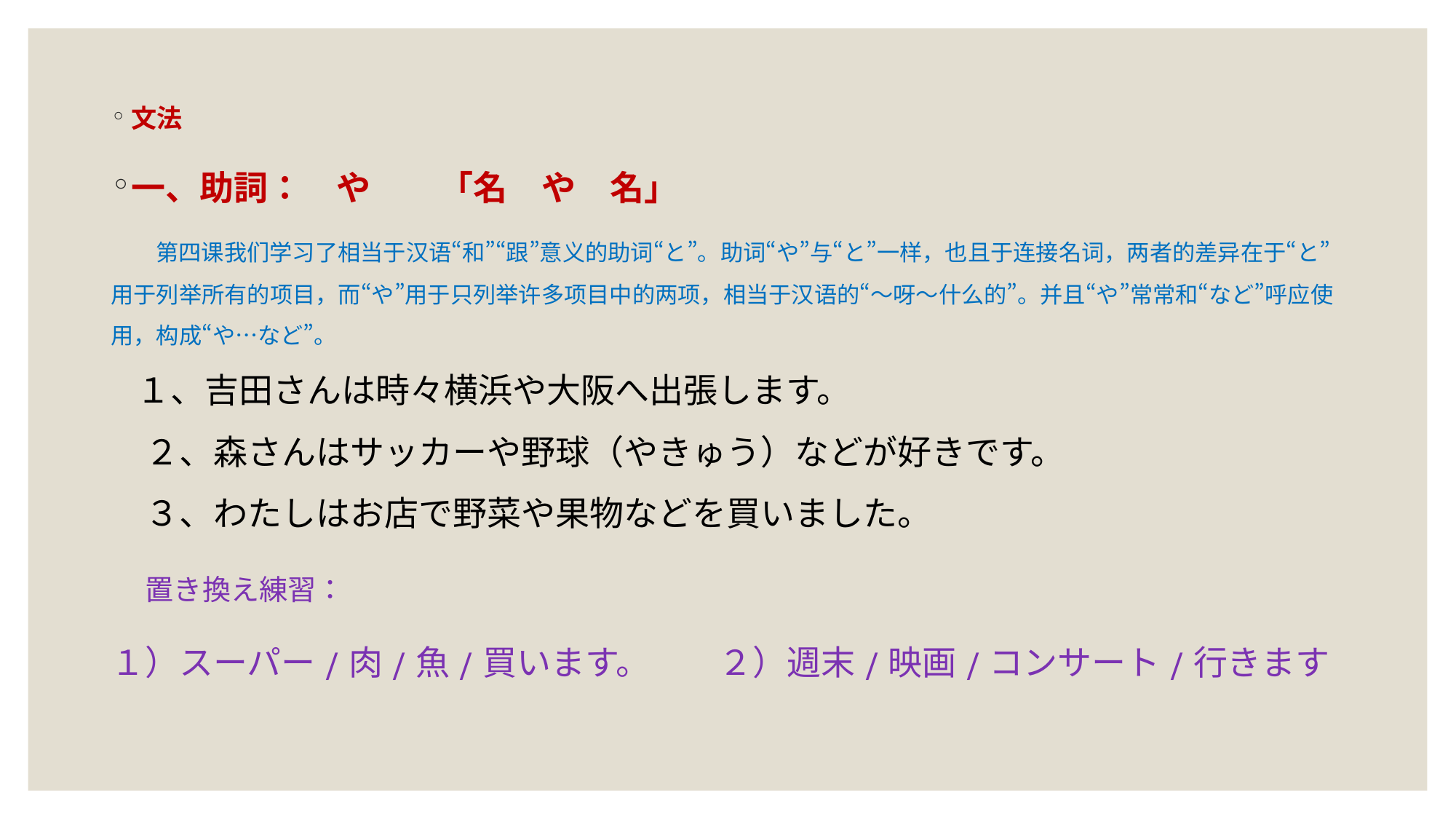

文法
一、助詞：　や　　「名　や　名」
       第四课我们学习了相当于汉语“和”“跟”意义的助词“と”。助词“や”与“と”一样，也且于连接名词，两者的差异在于“と”用于列举所有的项目，而“や”用于只列举许多项目中的两项，相当于汉语的“～呀～什么的”。并且“や”常常和“など”呼应使用，构成“や…など”。
　１、吉田さんは時々横浜や大阪へ出張します。
　２、森さんはサッカーや野球（やきゅう）などが好きです。
　３、わたしはお店で野菜や果物などを買いました。
　置き換え練習：
１）スーパー/肉/魚/買います。　　２）週末/映画/コンサート/行きます